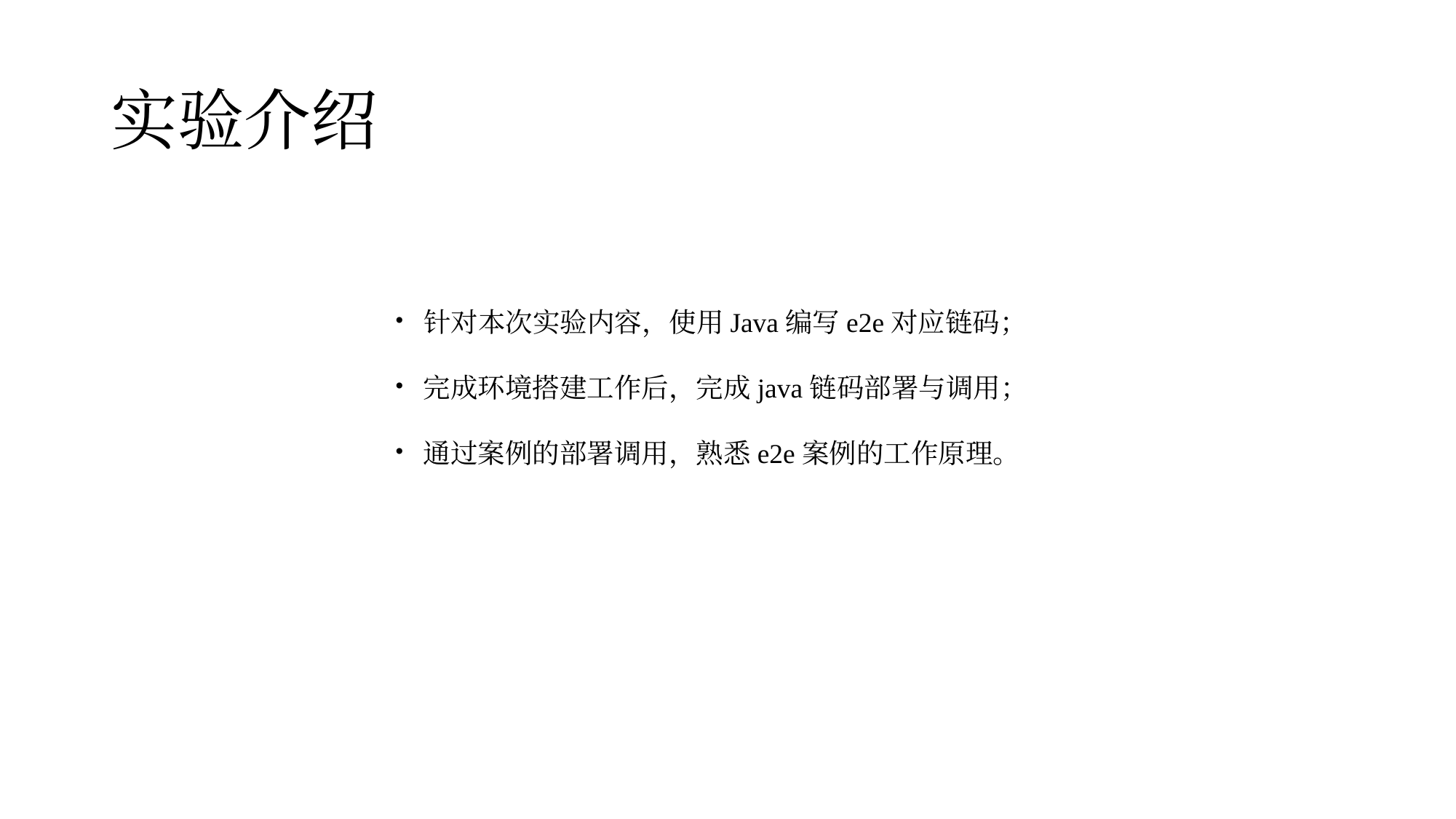

# 实验介绍
· 针对本次实验内容，使用Java编写e2e对应链码；
· 完成环境搭建工作后，完成java链码部署与调用；
· 通过案例的部署调用，熟悉e2e案例的工作原理。